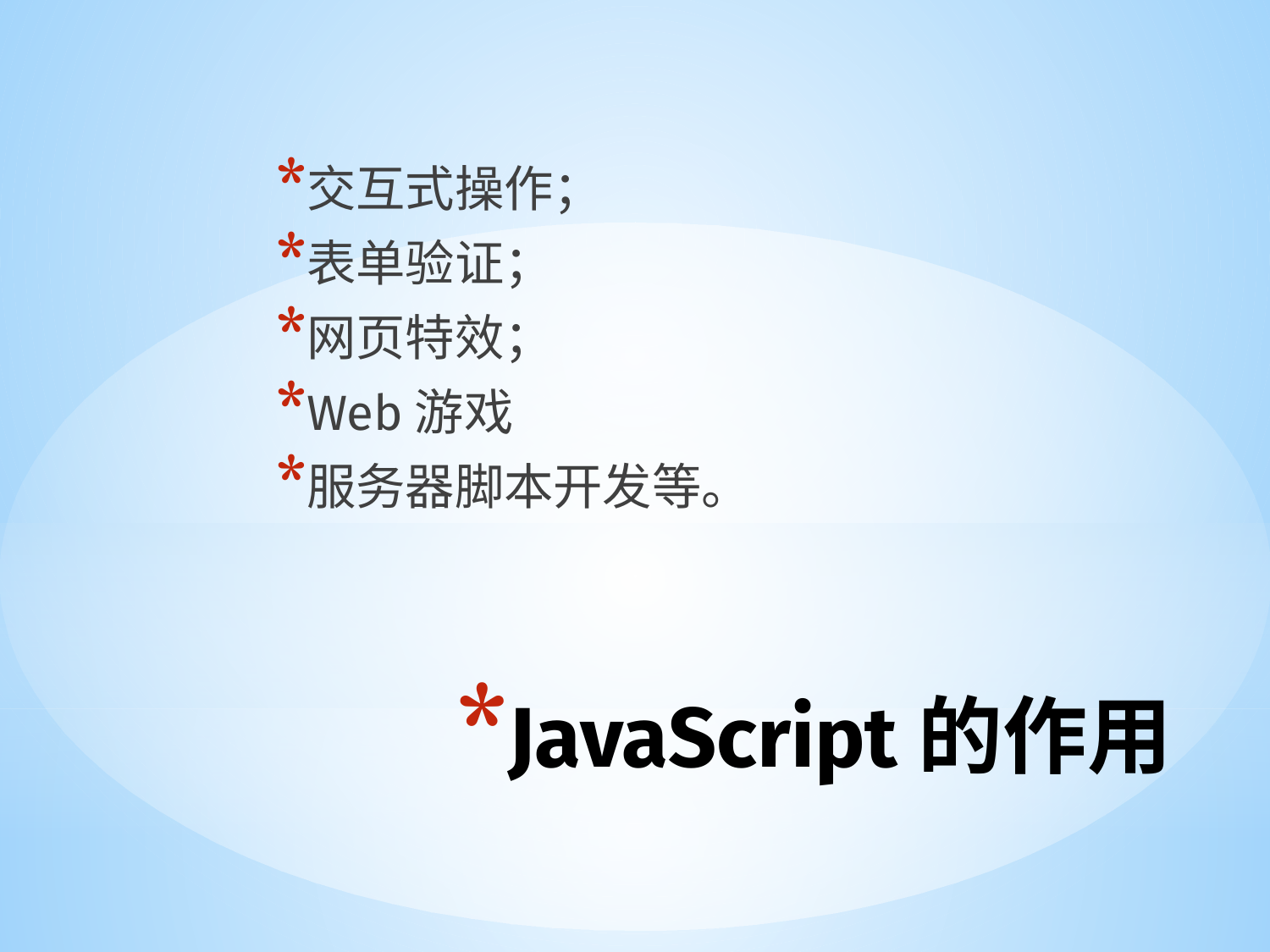

交互式操作；
表单验证；
网页特效；
Web游戏
服务器脚本开发等。
# JavaScript的作用